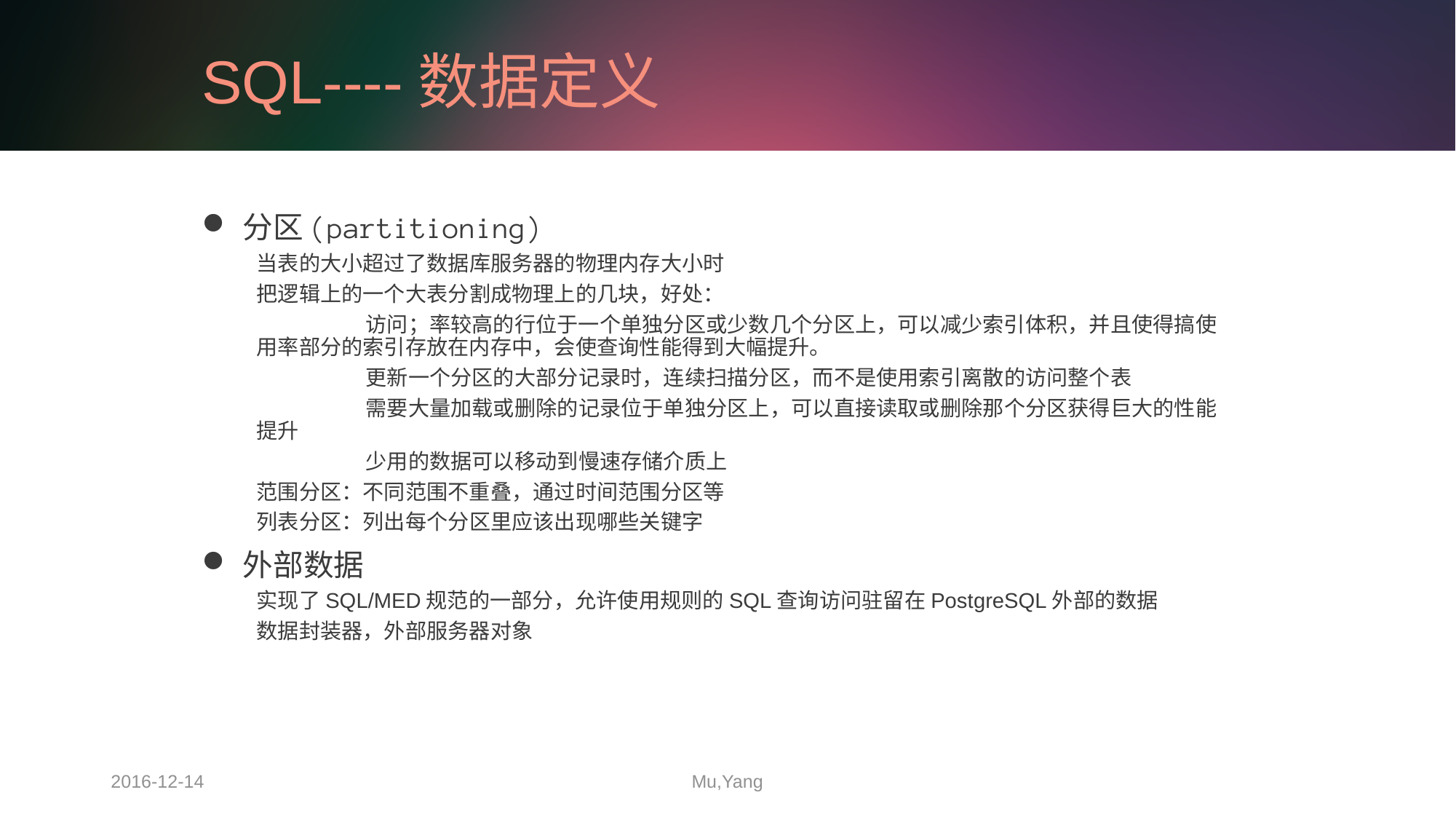

# SQL----数据定义
分区(partitioning)
当表的大小超过了数据库服务器的物理内存大小时
把逻辑上的一个大表分割成物理上的几块，好处：
	访问；率较高的行位于一个单独分区或少数几个分区上，可以减少索引体积，并且使得搞使用率部分的索引存放在内存中，会使查询性能得到大幅提升。
	更新一个分区的大部分记录时，连续扫描分区，而不是使用索引离散的访问整个表
	需要大量加载或删除的记录位于单独分区上，可以直接读取或删除那个分区获得巨大的性能提升
	少用的数据可以移动到慢速存储介质上
范围分区：不同范围不重叠，通过时间范围分区等
列表分区：列出每个分区里应该出现哪些关键字
外部数据
实现了SQL/MED规范的一部分，允许使用规则的SQL查询访问驻留在PostgreSQL外部的数据
数据封装器，外部服务器对象

2016-12-14
Mu,Yang
63